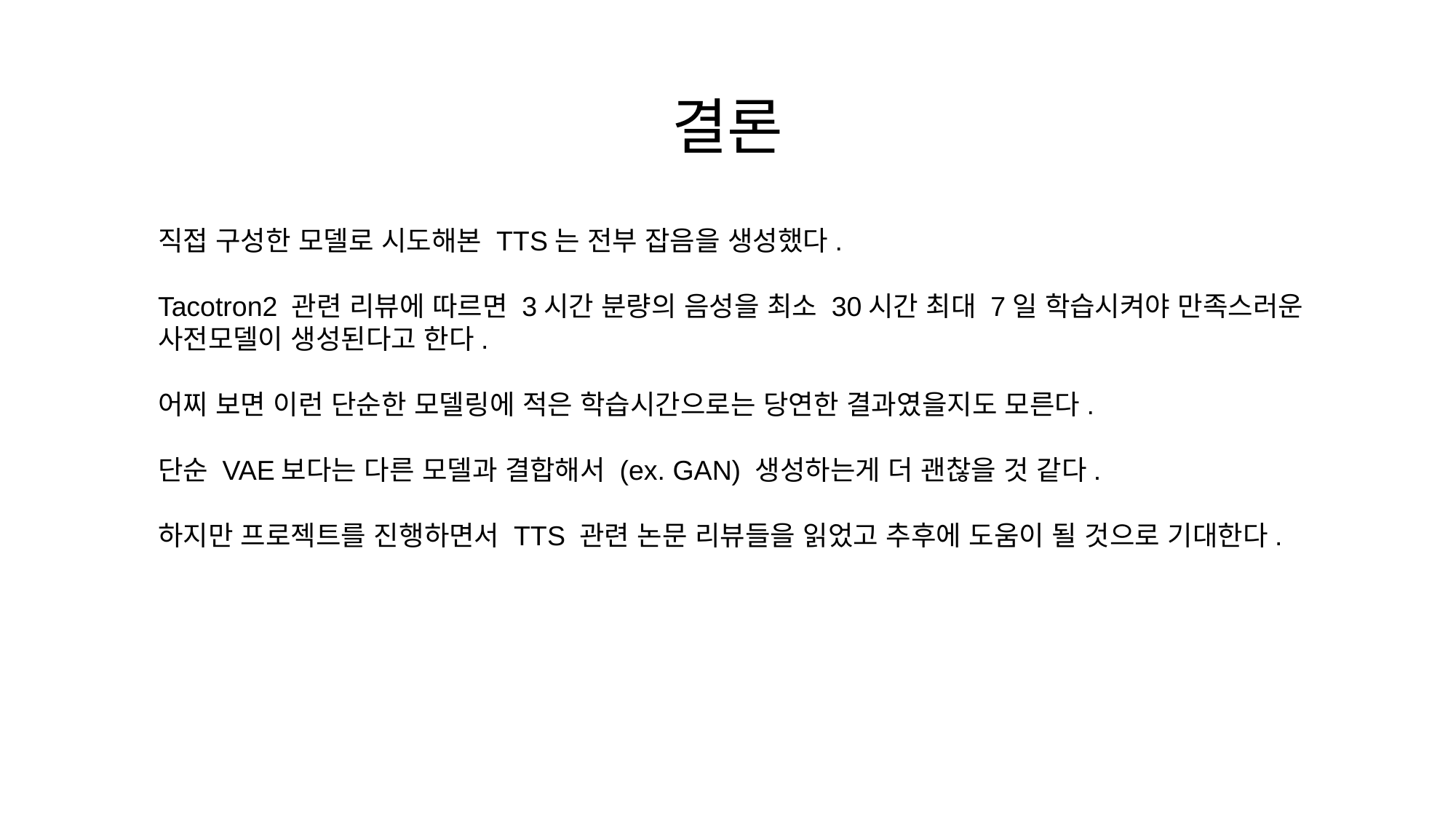

# 결론
직접 구성한 모델로 시도해본 TTS는 전부 잡음을 생성했다.

Tacotron2 관련 리뷰에 따르면 3시간 분량의 음성을 최소 30시간 최대 7일 학습시켜야 만족스러운 사전모델이 생성된다고 한다.

어찌 보면 이런 단순한 모델링에 적은 학습시간으로는 당연한 결과였을지도 모른다.

단순 VAE보다는 다른 모델과 결합해서 (ex. GAN) 생성하는게 더 괜찮을 것 같다.

하지만 프로젝트를 진행하면서 TTS 관련 논문 리뷰들을 읽었고 추후에 도움이 될 것으로 기대한다.